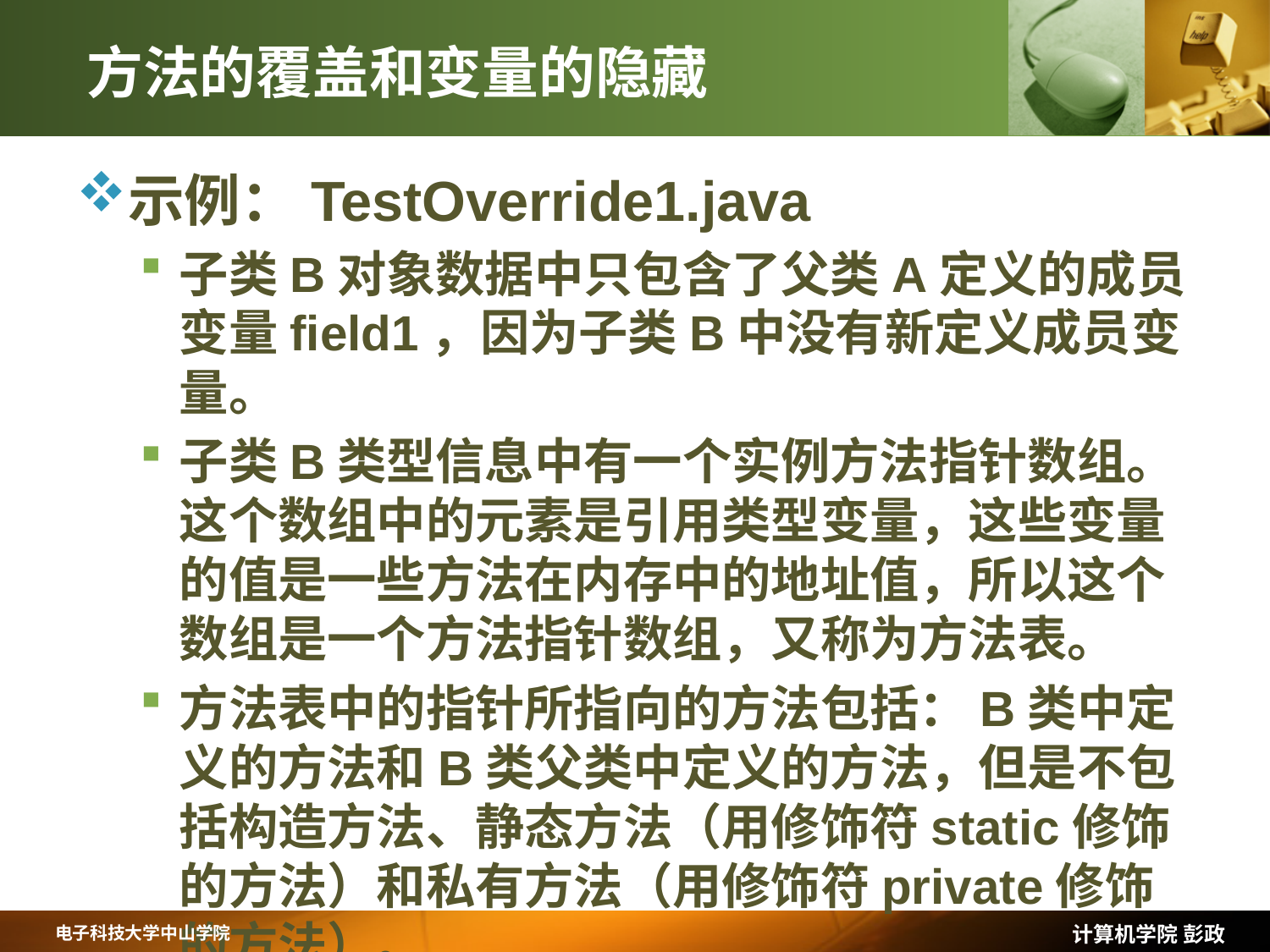

# 方法的覆盖和变量的隐藏
示例：TestOverride1.java
子类B对象数据中只包含了父类A定义的成员变量field1，因为子类B中没有新定义成员变量。
子类B类型信息中有一个实例方法指针数组。这个数组中的元素是引用类型变量，这些变量的值是一些方法在内存中的地址值，所以这个数组是一个方法指针数组，又称为方法表。
方法表中的指针所指向的方法包括：B类中定义的方法和B类父类中定义的方法，但是不包括构造方法、静态方法（用修饰符static修饰的方法）和私有方法（用修饰符private修饰的方法）。
计算机学院 彭政
电子科技大学中山学院